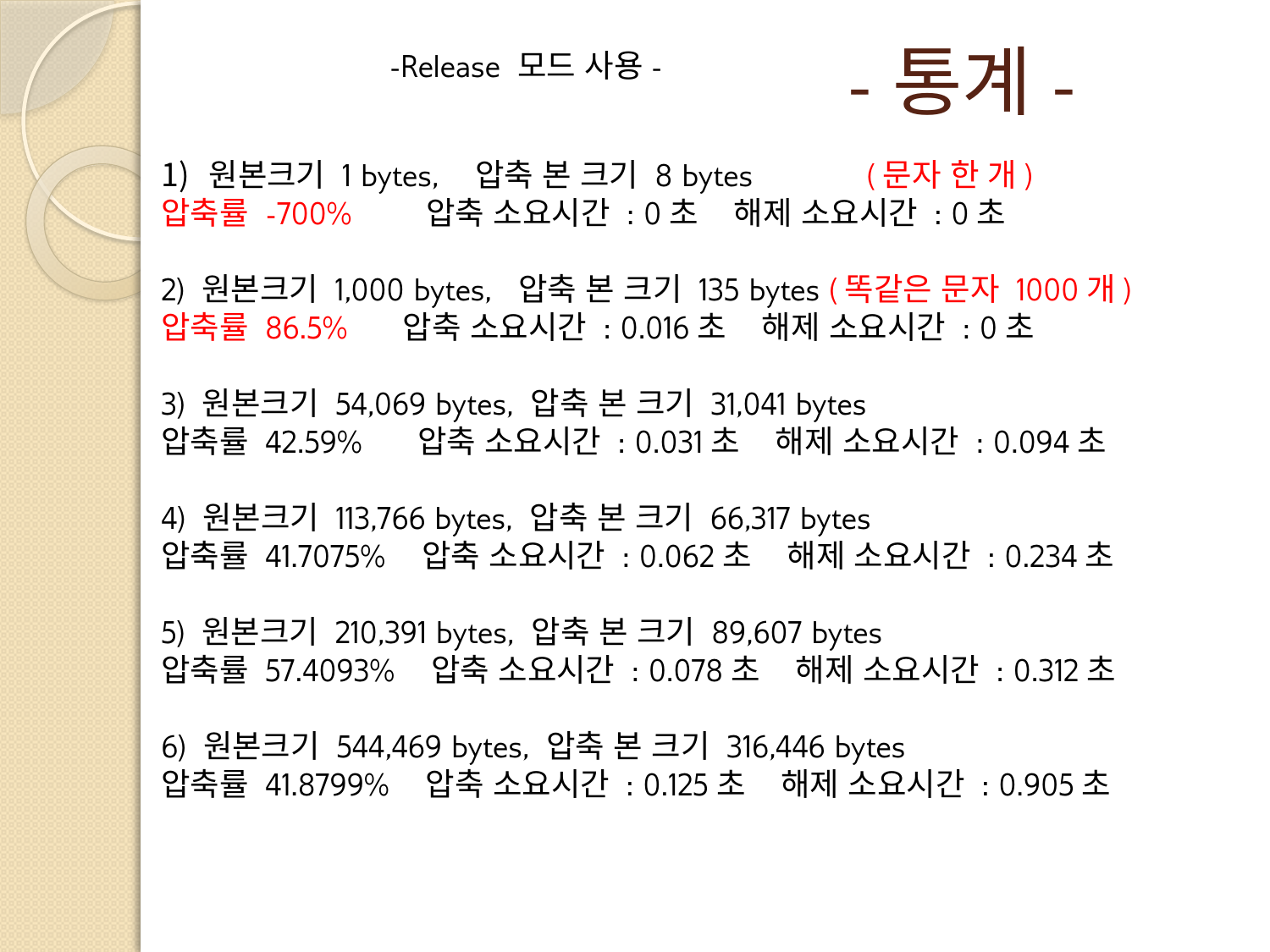

# -통계-
-Release 모드 사용-
원본크기 1 bytes,   압축 본 크기 8 bytes            (문자 한 개)
압축률 -700%       압축 소요시간 : 0초    해제 소요시간 : 0초

2) 원본크기 1,000 bytes,  압축 본 크기 135 bytes (똑같은 문자 1000개)
압축률 86.5%     압축 소요시간 : 0.016초    해제 소요시간 : 0초

3) 원본크기 54,069 bytes, 압축 본 크기 31,041 bytes
압축률 42.59%     압축 소요시간 : 0.031초    해제 소요시간 : 0.094초

4) 원본크기 113,766 bytes, 압축 본 크기 66,317 bytes
압축률 41.7075%   압축 소요시간 : 0.062초    해제 소요시간 : 0.234초

5) 원본크기 210,391 bytes, 압축 본 크기 89,607 bytes
압축률 57.4093%   압축 소요시간 : 0.078초    해제 소요시간 : 0.312초

6) 원본크기 544,469 bytes, 압축 본 크기 316,446 bytes
압축률 41.8799%   압축 소요시간 : 0.125초    해제 소요시간 : 0.905초